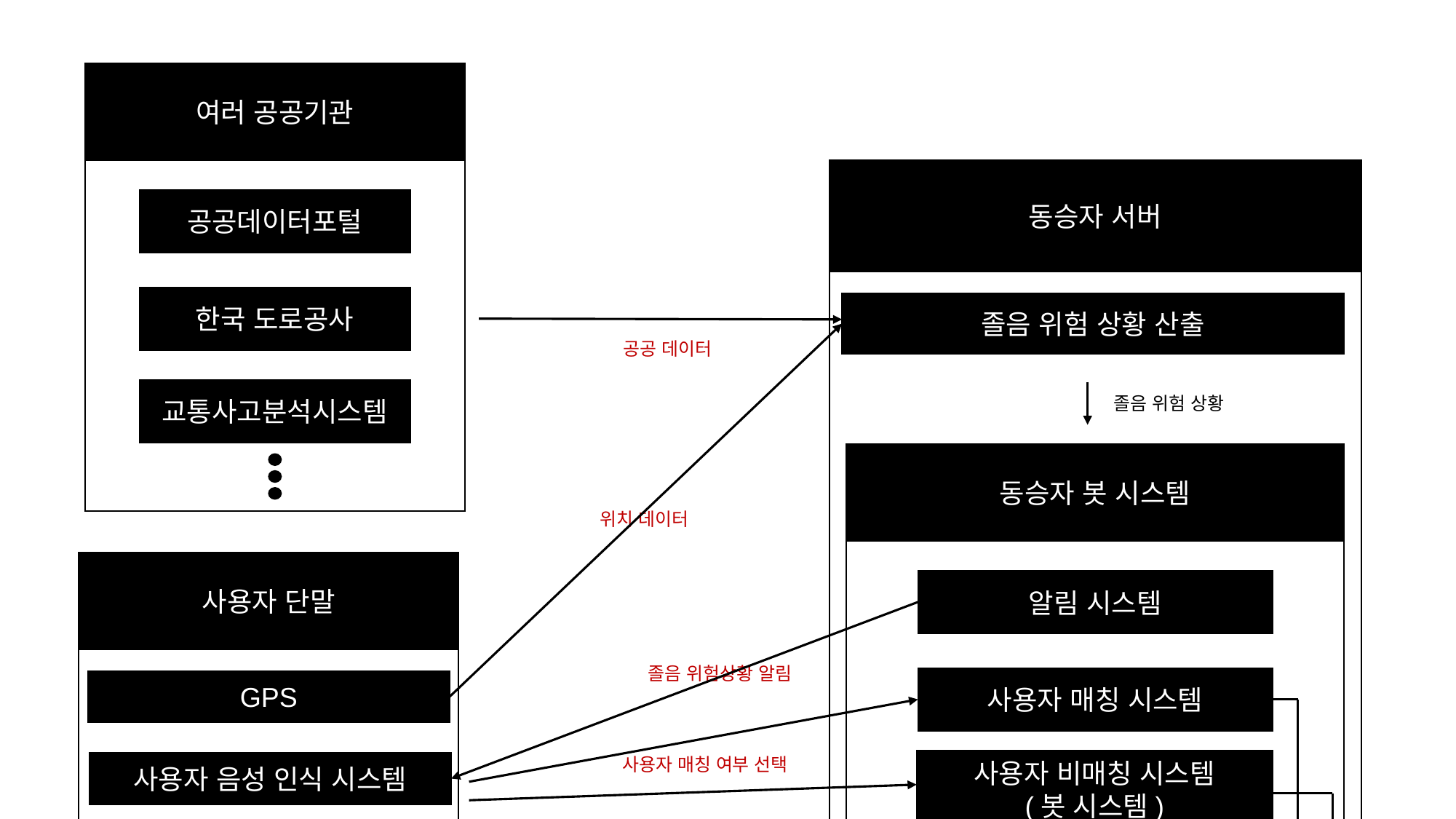

여러 공공기관

공공데이터포털
한국 도로공사
교통사고분석시스템

동승자 서버

졸음 위험 상황 산출
졸음 위험 상황
동승자 봇 시스템

알림 시스템
사용자 매칭 시스템
사용자 비매칭 시스템
(봇 시스템)
공공 데이터
위치 데이터
사용자 단말

졸음 위험상황 알림
GPS
사용자 매칭 여부 선택
사용자 음성 인식 시스템
동승자 프론트엔드
다른 사용자와 연결
봇 모드 상호 작용